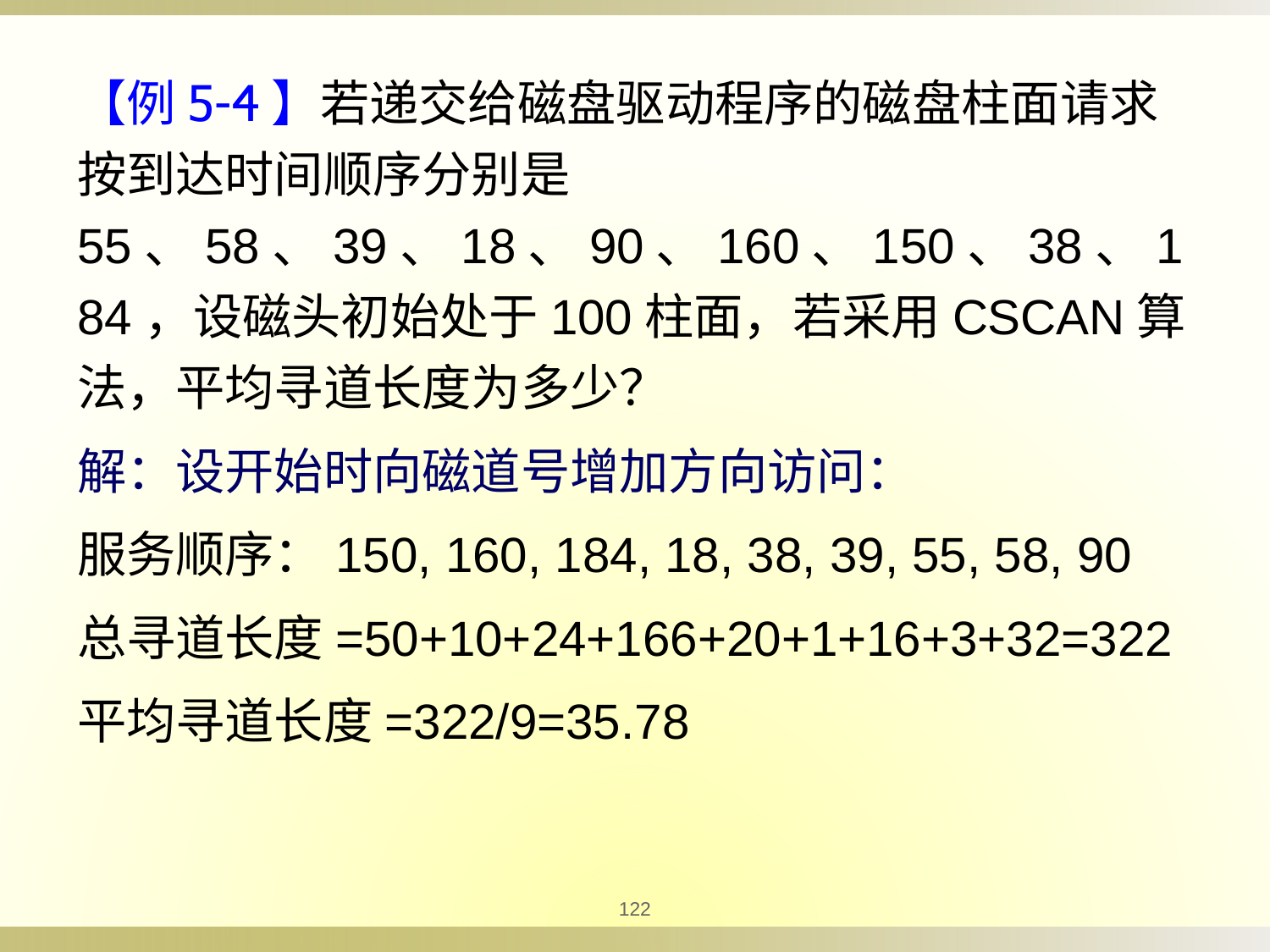

【例5-4】若递交给磁盘驱动程序的磁盘柱面请求按到达时间顺序分别是55、58、39、18、90、160、150、38、184，设磁头初始处于100柱面，若采用CSCAN算法，平均寻道长度为多少？
解：设开始时向磁道号增加方向访问：
服务顺序：150, 160, 184, 18, 38, 39, 55, 58, 90
总寻道长度=50+10+24+166+20+1+16+3+32=322
平均寻道长度=322/9=35.78
122